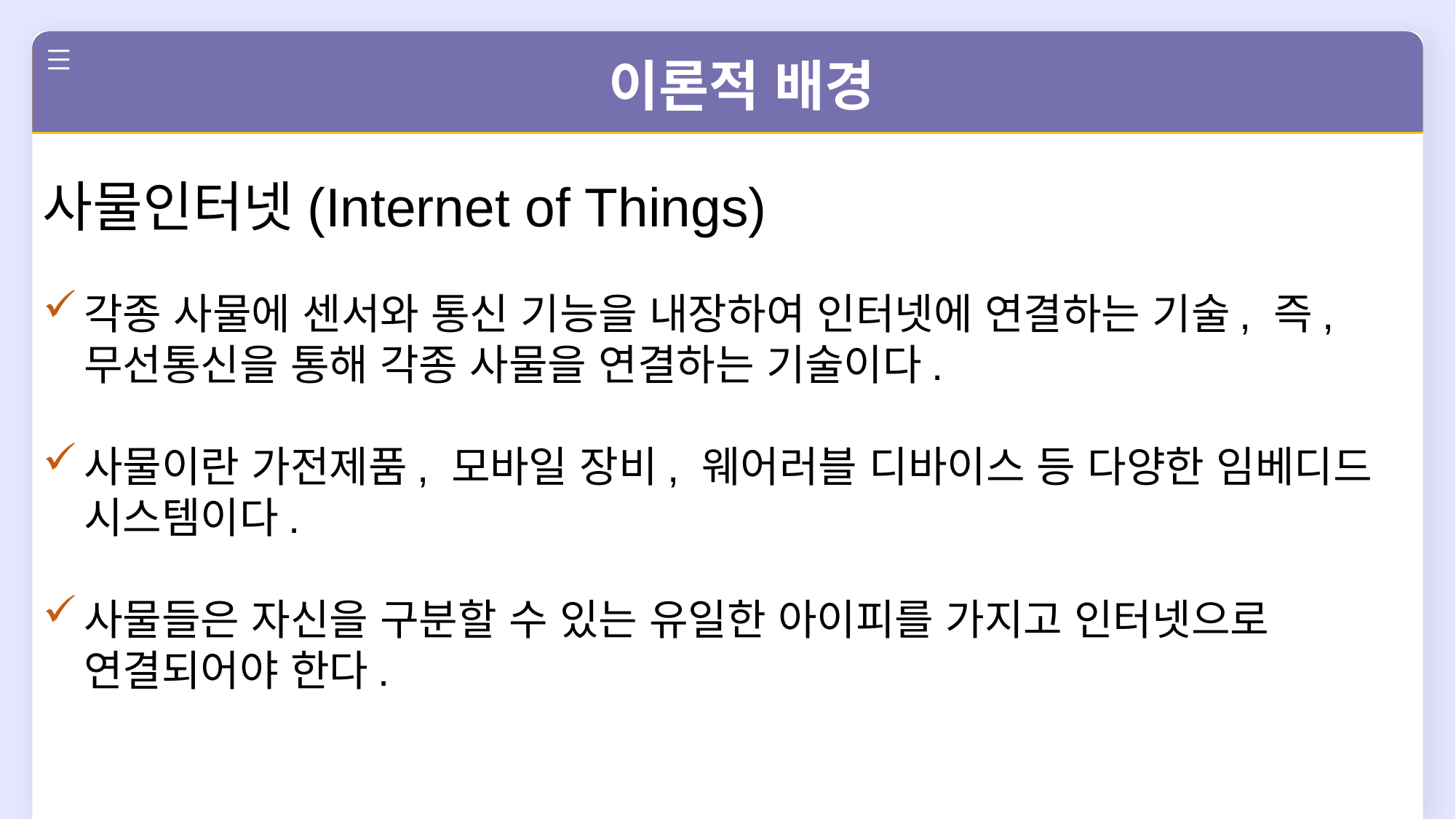

이론적 배경

사물인터넷(Internet of Things)

각종 사물에 센서와 통신 기능을 내장하여 인터넷에 연결하는 기술, 즉, 무선통신을 통해 각종 사물을 연결하는 기술이다.

사물이란 가전제품, 모바일 장비, 웨어러블 디바이스 등 다양한 임베디드 시스템이다.

사물들은 자신을 구분할 수 있는 유일한 아이피를 가지고 인터넷으로 연결되어야 한다.